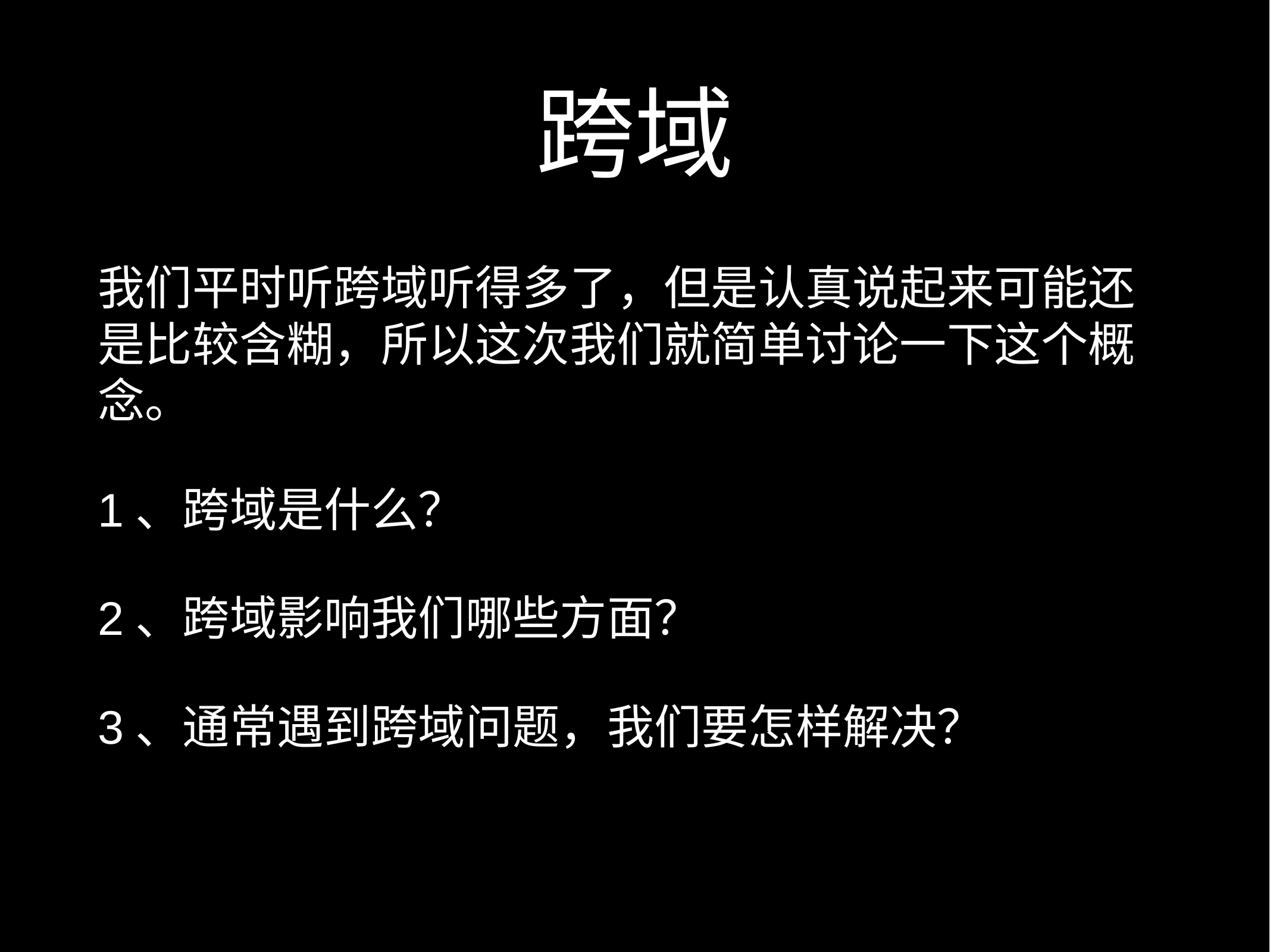

# 跨域
我们平时听跨域听得多了，但是认真说起来可能还是比较含糊，所以这次我们就简单讨论一下这个概念。
1、跨域是什么？
2、跨域影响我们哪些方面？
3、通常遇到跨域问题，我们要怎样解决？